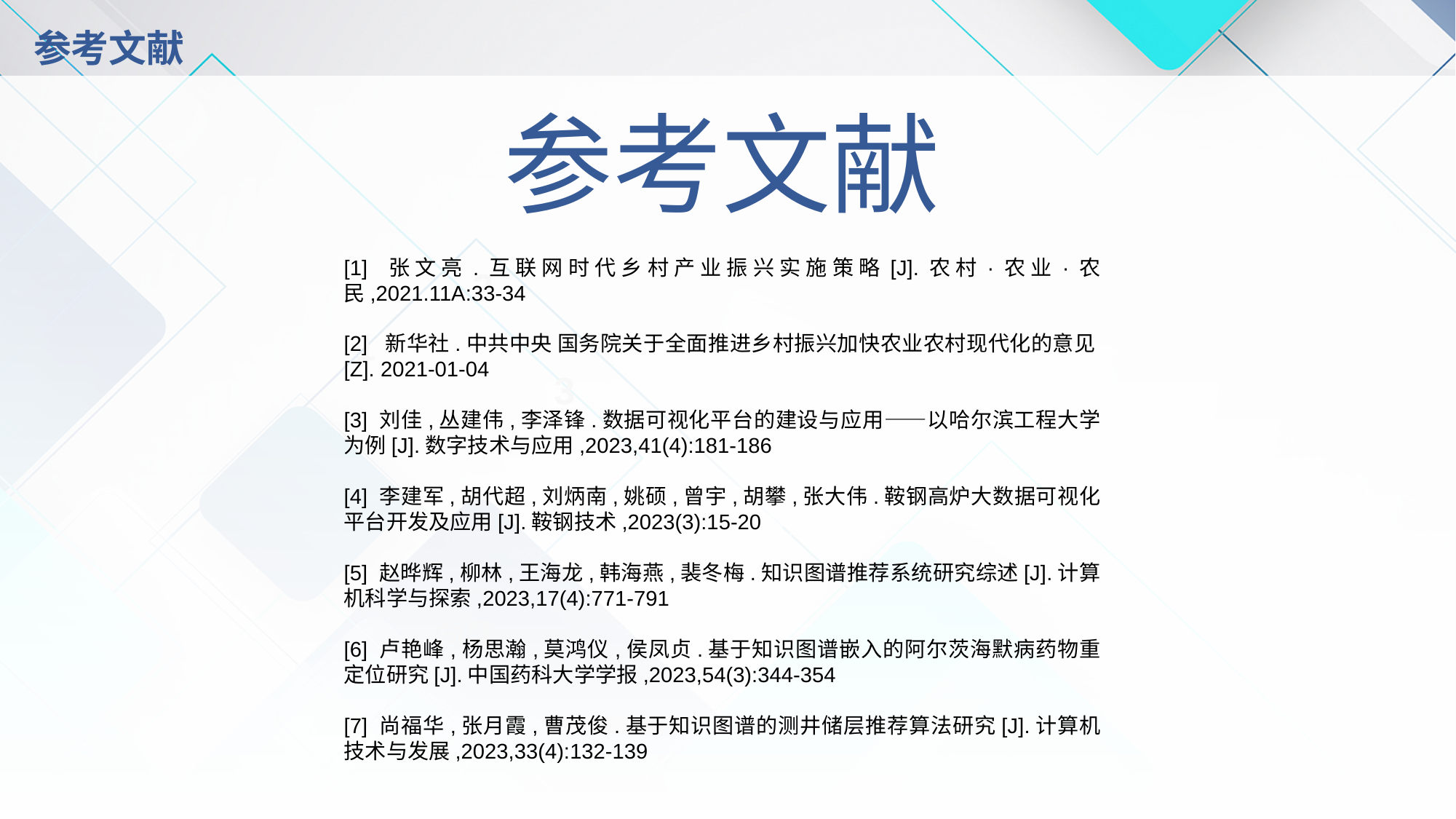

# 参考文献
参考文献
[1] 张文亮.互联网时代乡村产业振兴实施策略[J].农村·农业·农民,2021.11A:33-34

[2]  新华社.中共中央 国务院关于全面推进乡村振兴加快农业农村现代化的意见[Z]. 2021-01-04

[3] 刘佳,丛建伟,李泽锋.数据可视化平台的建设与应用——以哈尔滨工程大学为例[J].数字技术与应用,2023,41(4):181-186

[4] 李建军,胡代超,刘炳南,姚硕,曾宇,胡攀,张大伟.鞍钢高炉大数据可视化平台开发及应用[J].鞍钢技术,2023(3):15-20

[5] 赵晔辉,柳林,王海龙,韩海燕,裴冬梅.知识图谱推荐系统研究综述[J].计算机科学与探索,2023,17(4):771-791

[6] 卢艳峰,杨思瀚,莫鸿仪,侯凤贞.基于知识图谱嵌入的阿尔茨海默病药物重定位研究[J].中国药科大学学报,2023,54(3):344-354

[7] 尚福华,张月霞,曹茂俊.基于知识图谱的测井储层推荐算法研究[J].计算机技术与发展,2023,33(4):132-139
2
1
3
向导